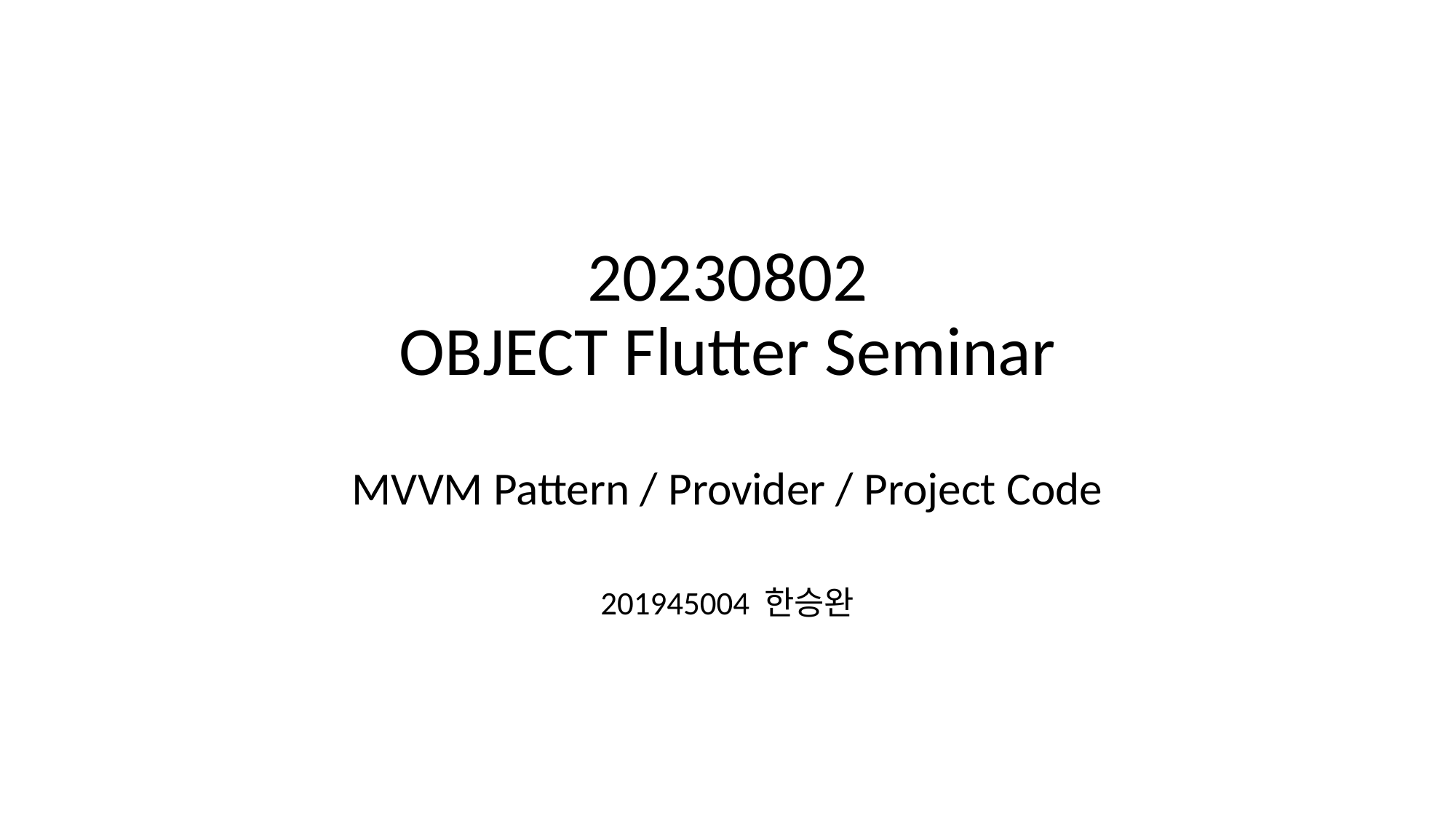

# 20230802 OBJECT Flutter Seminar MVVM Pattern / Provider / Project Code

201945004 한승완